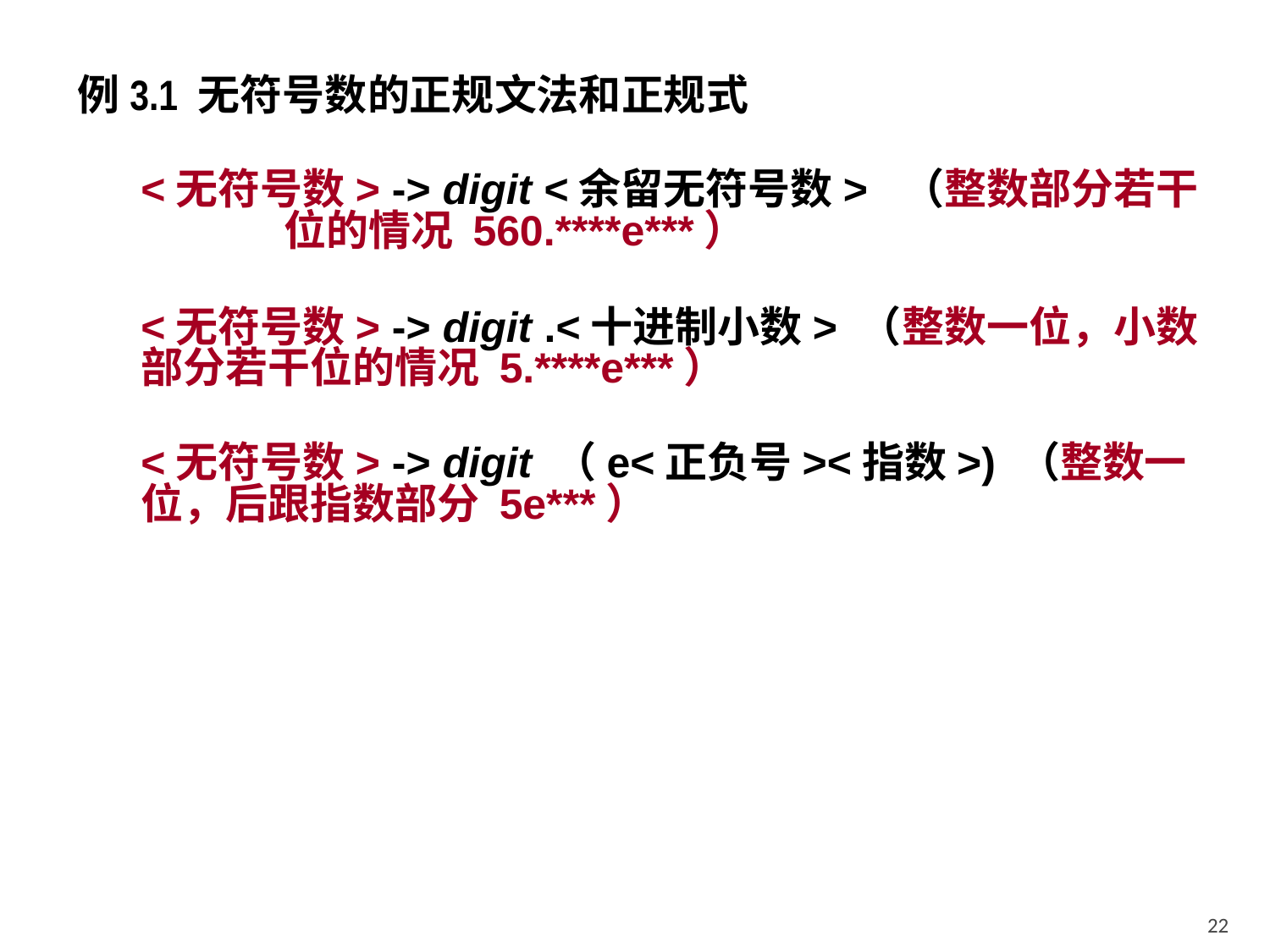

例3.1 无符号数的正规文法和正规式
<无符号数> -> digit <余留无符号数>  （整数部分若干                  位的情况 560.****e***）
<无符号数> -> digit .<十进制小数> （整数一位，小数部分若干位的情况 5.****e***）

<无符号数> -> digit （e<正负号><指数>) （整数一位，后跟指数部分 5e***）

22